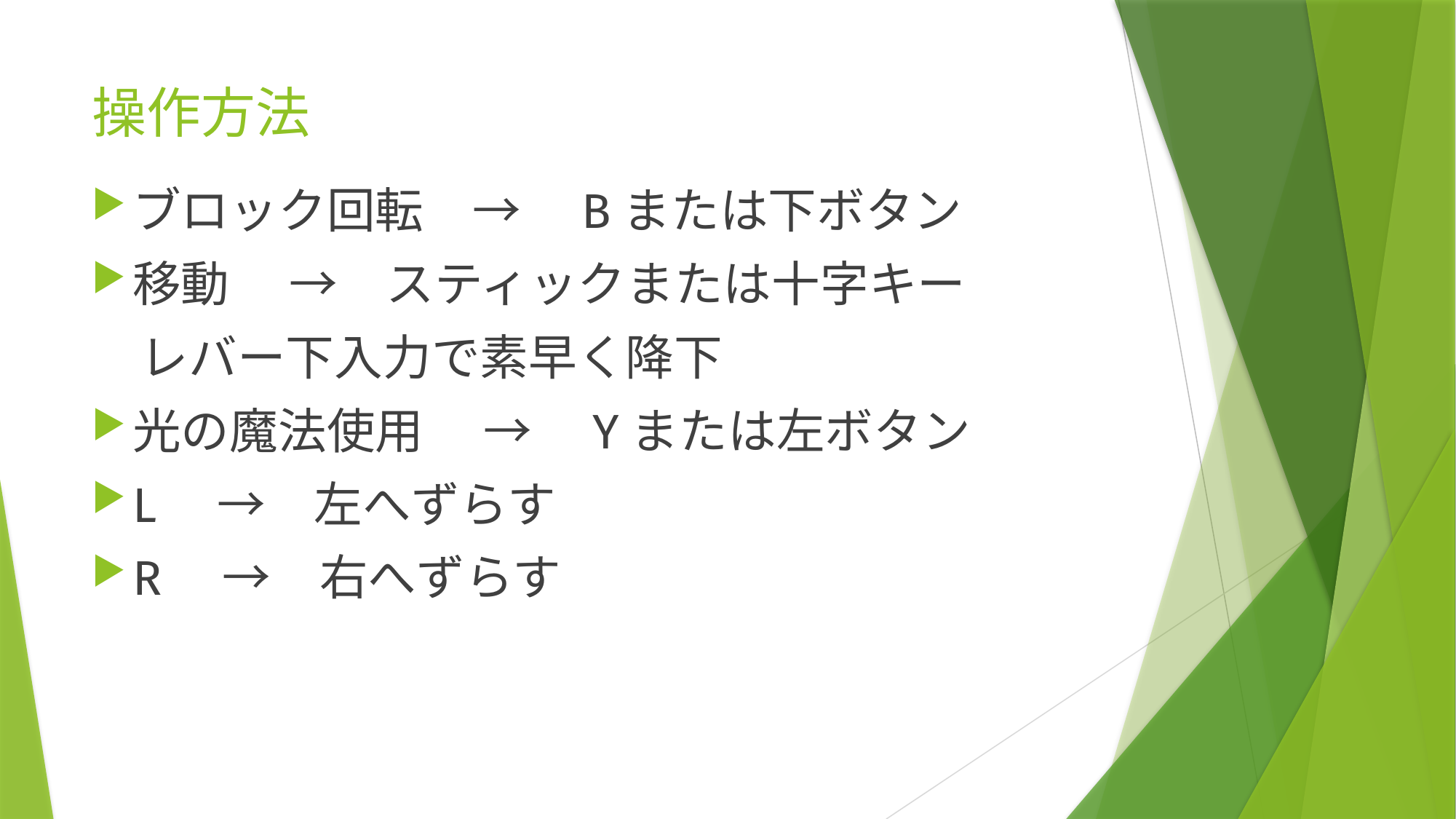

# 操作方法
ブロック回転　→　Bまたは下ボタン
移動　 →　スティックまたは十字キー
　レバー下入力で素早く降下
光の魔法使用　 →　Yまたは左ボタン
L　→　左へずらす
R　→　右へずらす